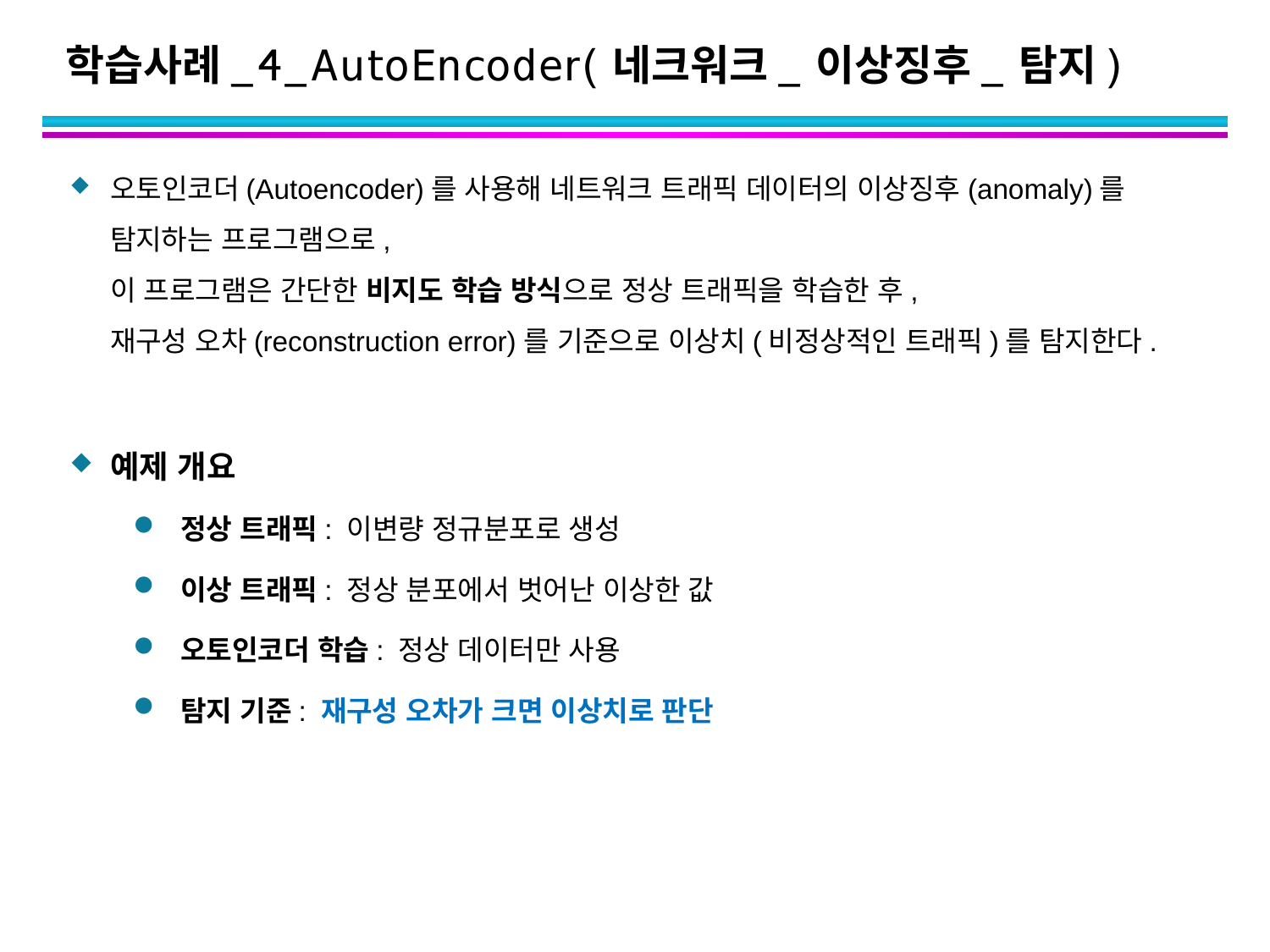

# 학습사례_4_AutoEncoder(네크워크_이상징후_탐지)
오토인코더(Autoencoder)를 사용해 네트워크 트래픽 데이터의 이상징후(anomaly)를 탐지하는 프로그램으로,
이 프로그램은 간단한 비지도 학습 방식으로 정상 트래픽을 학습한 후,
재구성 오차(reconstruction error)를 기준으로 이상치(비정상적인 트래픽)를 탐지한다.

예제 개요
정상 트래픽: 이변량 정규분포로 생성
이상 트래픽: 정상 분포에서 벗어난 이상한 값
오토인코더 학습: 정상 데이터만 사용
탐지 기준: 재구성 오차가 크면 이상치로 판단